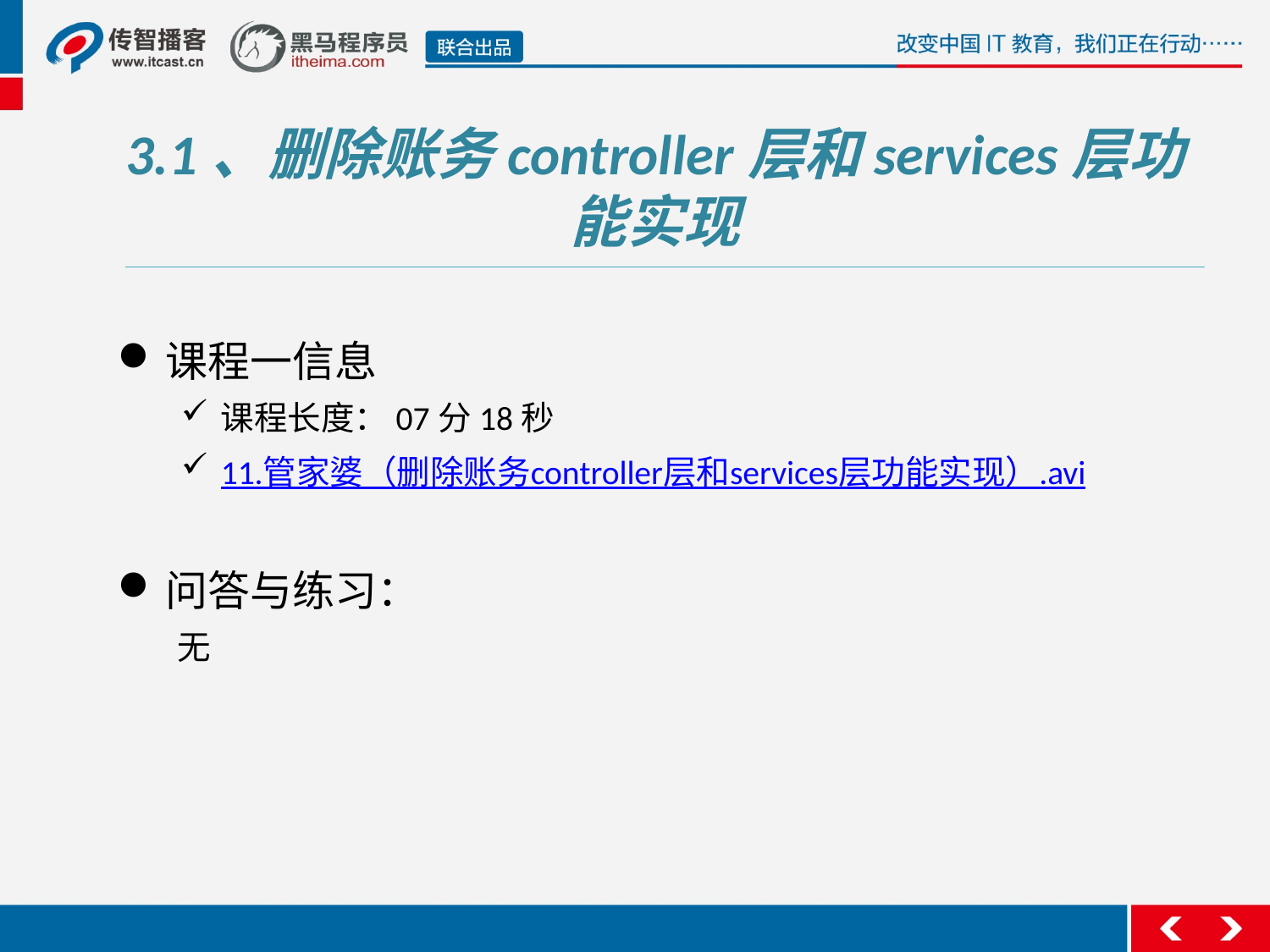

3.1、删除账务controller层和services层功能实现

课程一信息
课程长度：07分18秒
11.管家婆（删除账务controller层和services层功能实现）.avi

问答与练习：
       无